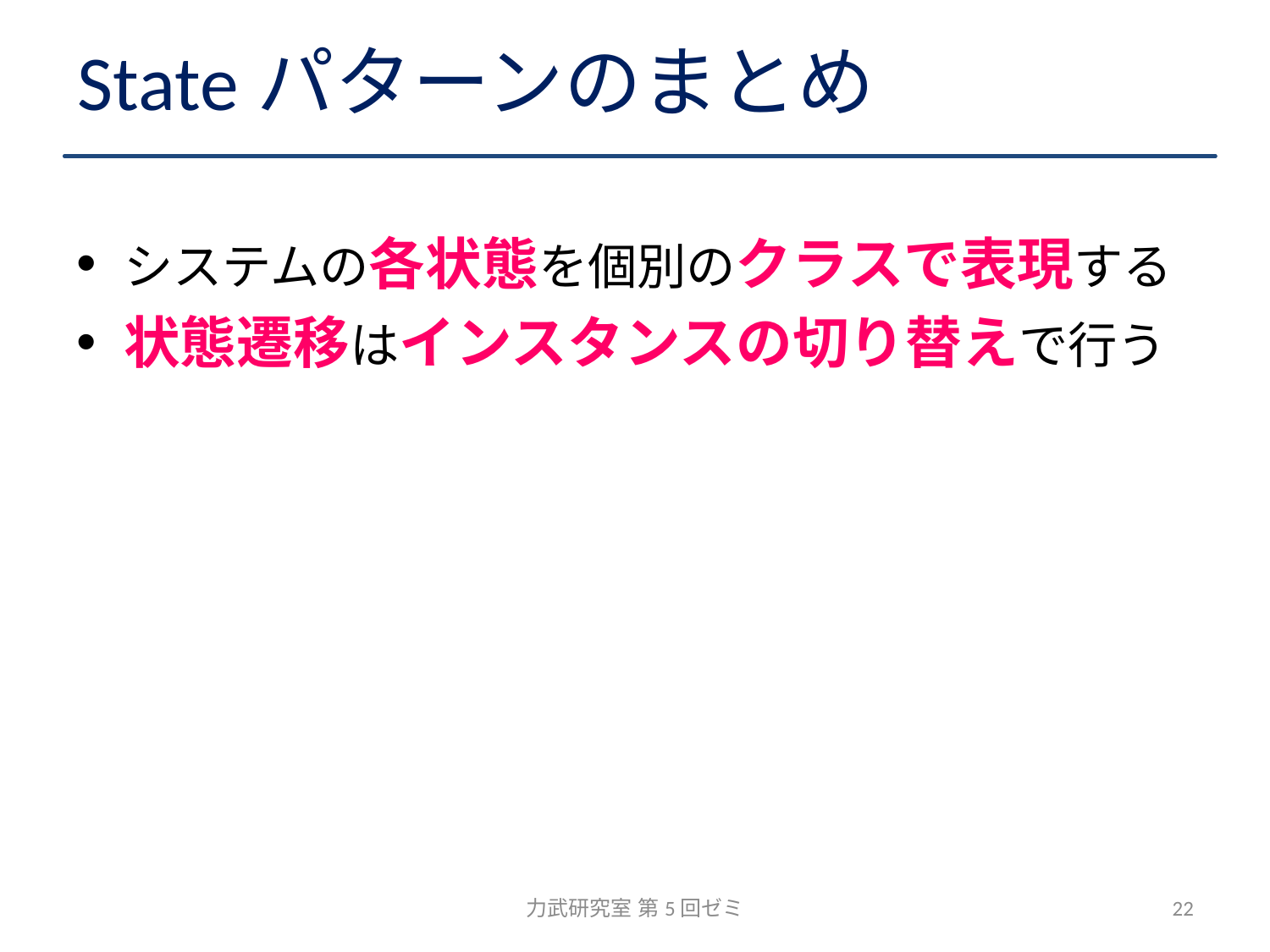

# Stateパターンのまとめ
システムの各状態を個別のクラスで表現する
状態遷移はインスタンスの切り替えで行う
力武研究室 第5回ゼミ
22